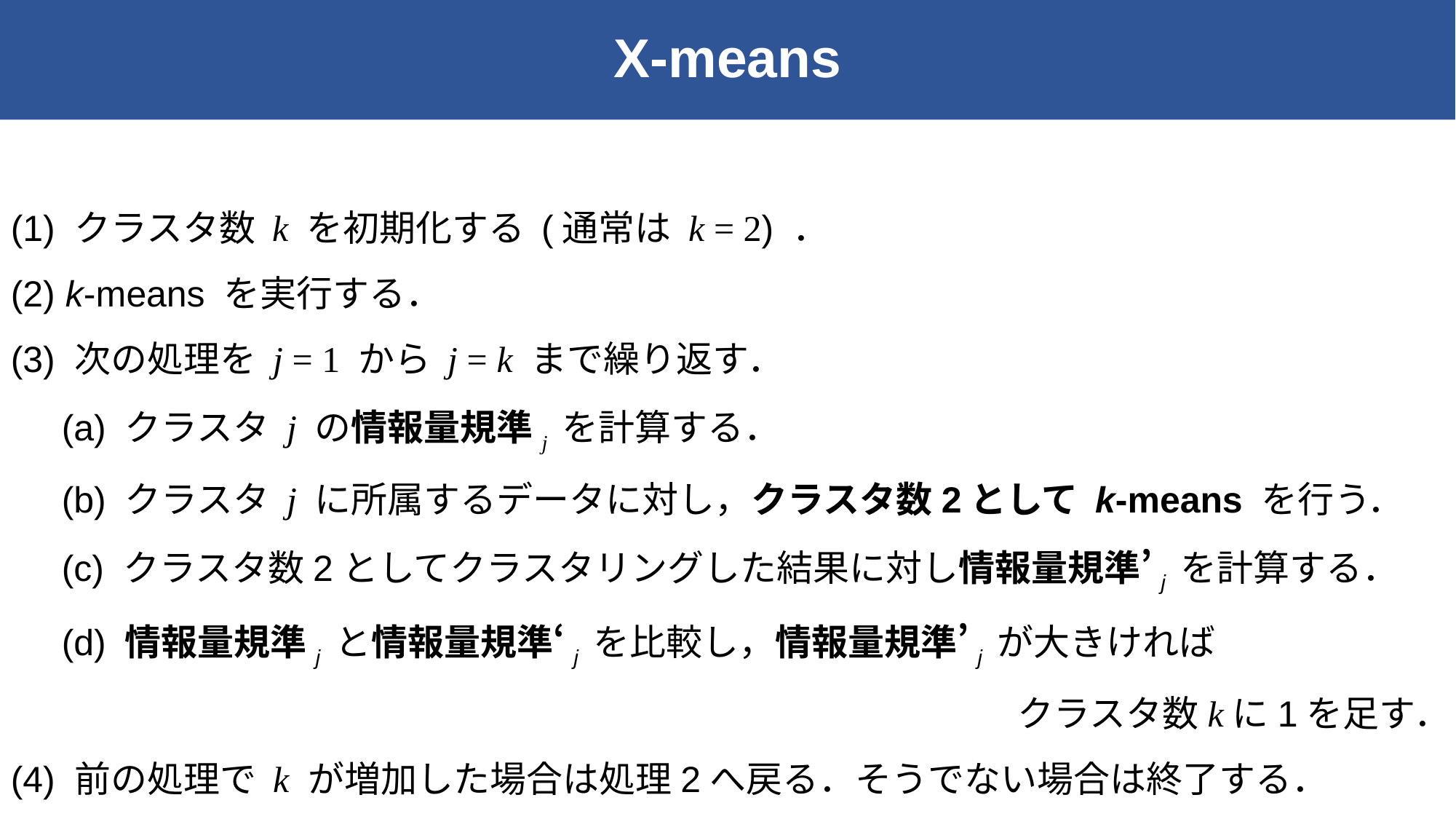

# X-means
(1) クラスタ数 k を初期化する (通常は k = 2) ．
(2) k-means を実行する．
(3) 次の処理を j = 1 から j = k まで繰り返す．
     (a) クラスタ j の情報量規準j を計算する．
     (b) クラスタ j に所属するデータに対し，クラスタ数2として k-means を行う．
     (c) クラスタ数2としてクラスタリングした結果に対し情報量規準’j を計算する．
     (d) 情報量規準j と情報量規準‘j を比較し，情報量規準’j が大きければ
									   クラスタ数kに1を足す．
(4) 前の処理で k が増加した場合は処理2へ戻る．そうでない場合は終了する．